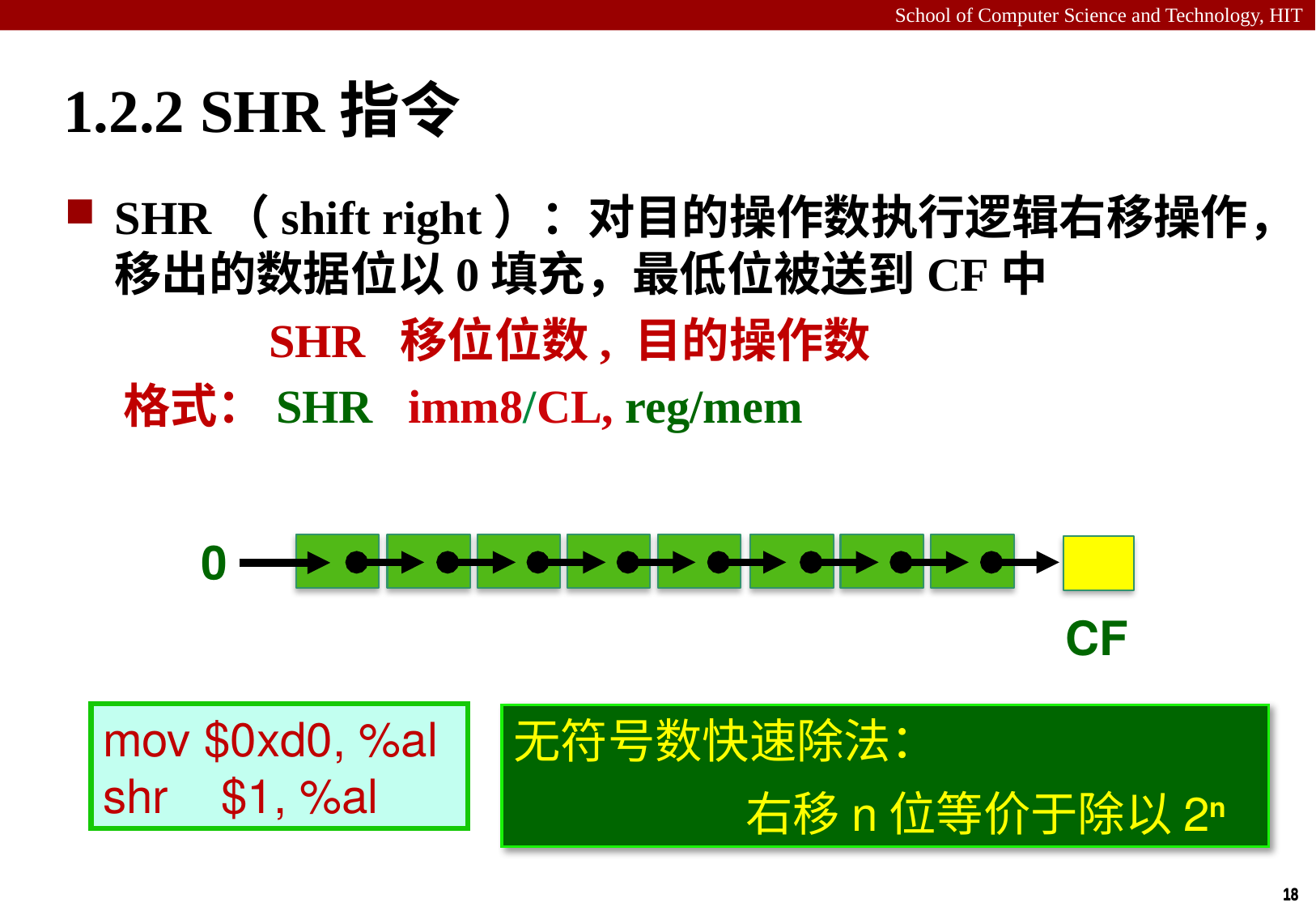

# 1.2.2 SHR指令
SHR（shift right）：对目的操作数执行逻辑右移操作，移出的数据位以0填充，最低位被送到CF中
                 SHR  移位位数, 目的操作数
    格式：SHR   imm8/CL, reg/mem
0

CF
mov $0xd0, %al
shr    $1, %al
无符号数快速除法：
                     右移n位等价于除以2n